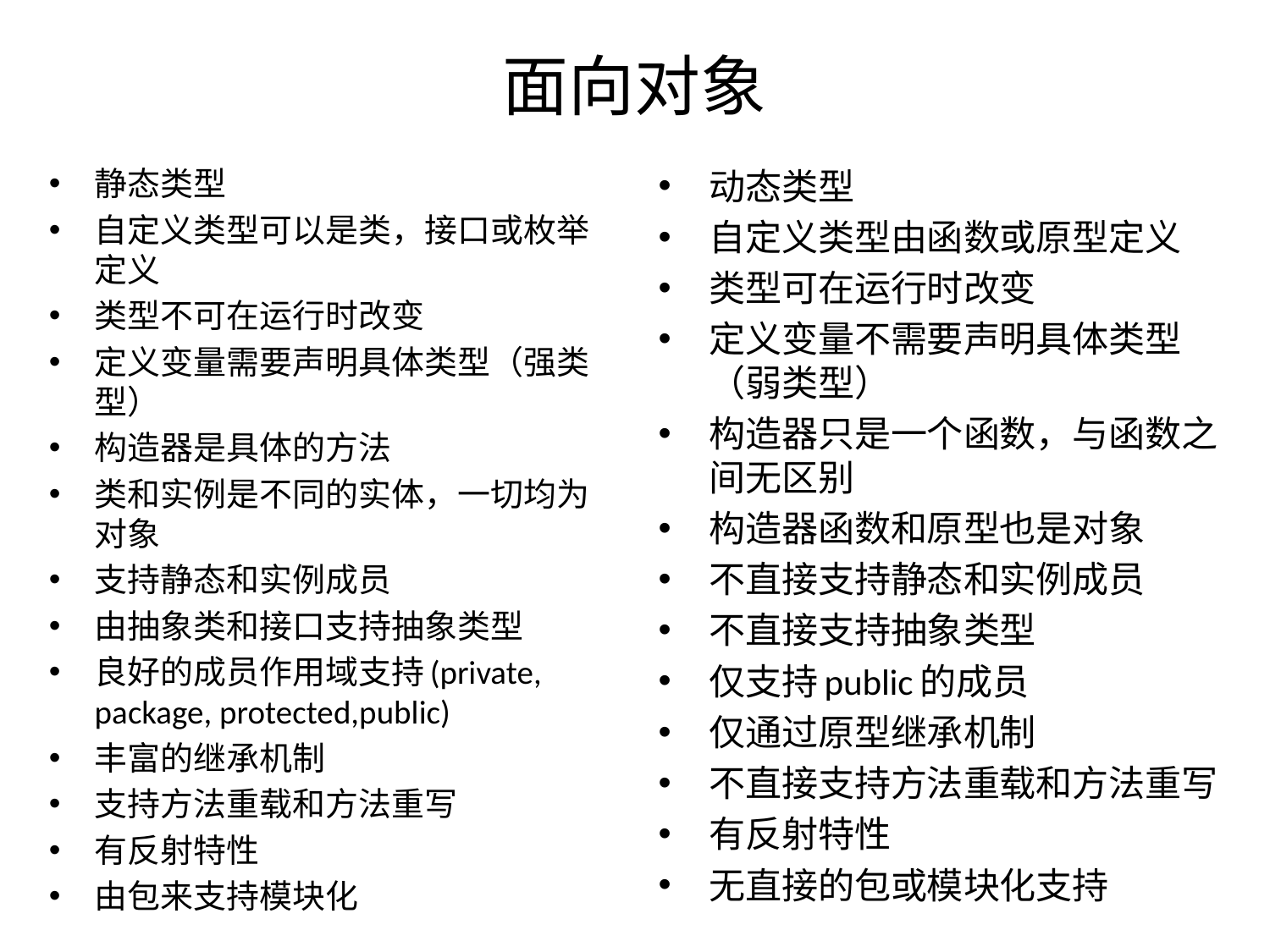

# 面向对象
静态类型
自定义类型可以是类，接口或枚举定义
类型不可在运行时改变
定义变量需要声明具体类型（强类型）
构造器是具体的方法
类和实例是不同的实体，一切均为对象
支持静态和实例成员
由抽象类和接口支持抽象类型
良好的成员作用域支持(private, package, protected,public)
丰富的继承机制
支持方法重载和方法重写
有反射特性
由包来支持模块化
动态类型
自定义类型由函数或原型定义
类型可在运行时改变
定义变量不需要声明具体类型（弱类型）
构造器只是一个函数，与函数之间无区别
构造器函数和原型也是对象
不直接支持静态和实例成员
不直接支持抽象类型
仅支持public的成员
仅通过原型继承机制
不直接支持方法重载和方法重写
有反射特性
无直接的包或模块化支持